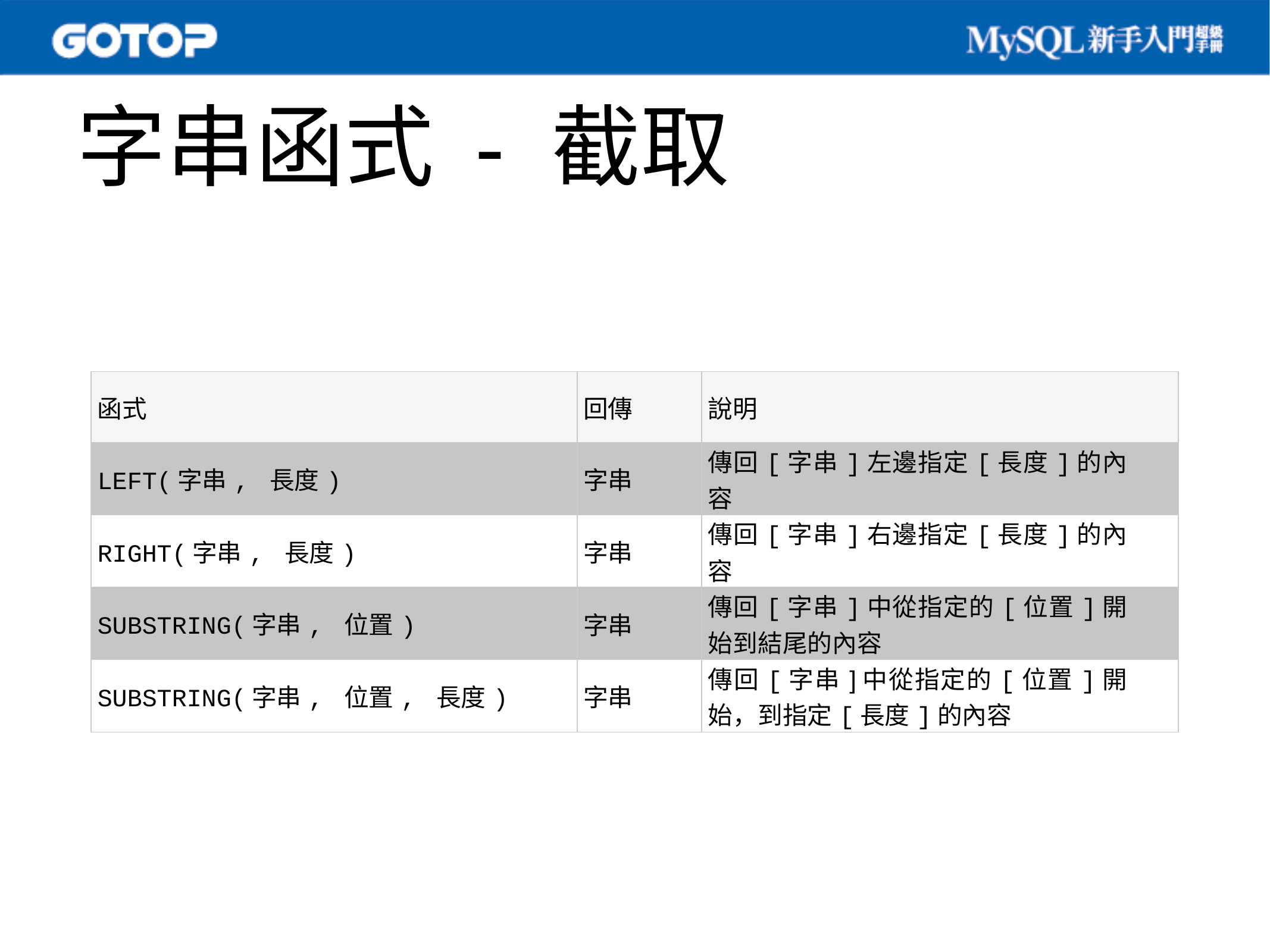

# 字串函式 - 截取
| 函式 | 回傳 | 說明 |
| --- | --- | --- |
| LEFT(字串, 長度) | 字串 | 傳回[字串]左邊指定[長度]的內容 |
| RIGHT(字串, 長度) | 字串 | 傳回[字串]右邊指定[長度]的內容 |
| SUBSTRING(字串, 位置) | 字串 | 傳回[字串]中從指定的[位置]開始到結尾的內容 |
| SUBSTRING(字串, 位置, 長度) | 字串 | 傳回[字串‭]‬中從指定的[位置]開始，到指定[長度]的內容 |